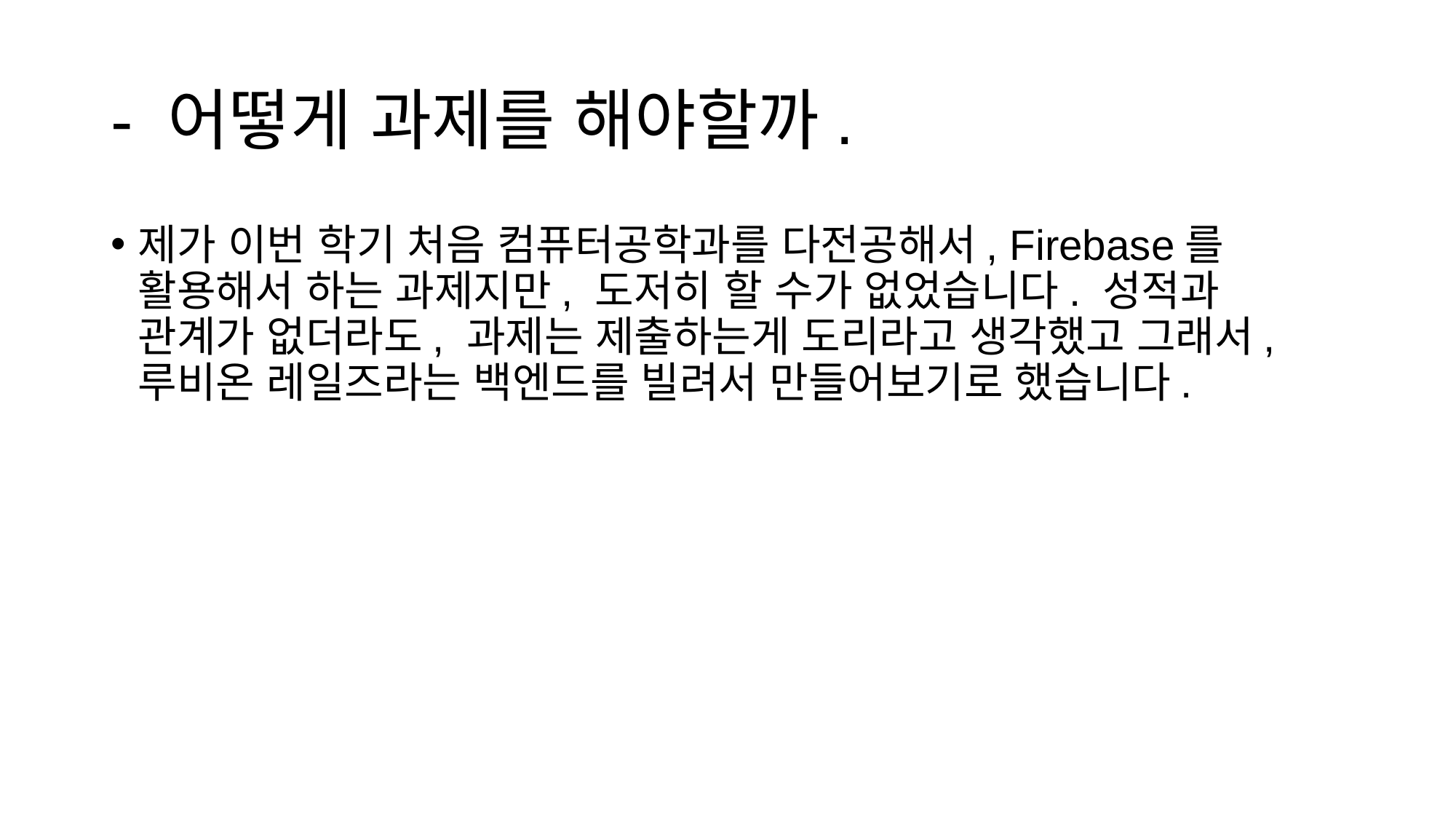

# - 어떻게 과제를 해야할까.
제가 이번 학기 처음 컴퓨터공학과를 다전공해서, Firebase를 활용해서 하는 과제지만, 도저히 할 수가 없었습니다. 성적과 관계가 없더라도, 과제는 제출하는게 도리라고 생각했고 그래서, 루비온 레일즈라는 백엔드를 빌려서 만들어보기로 했습니다.